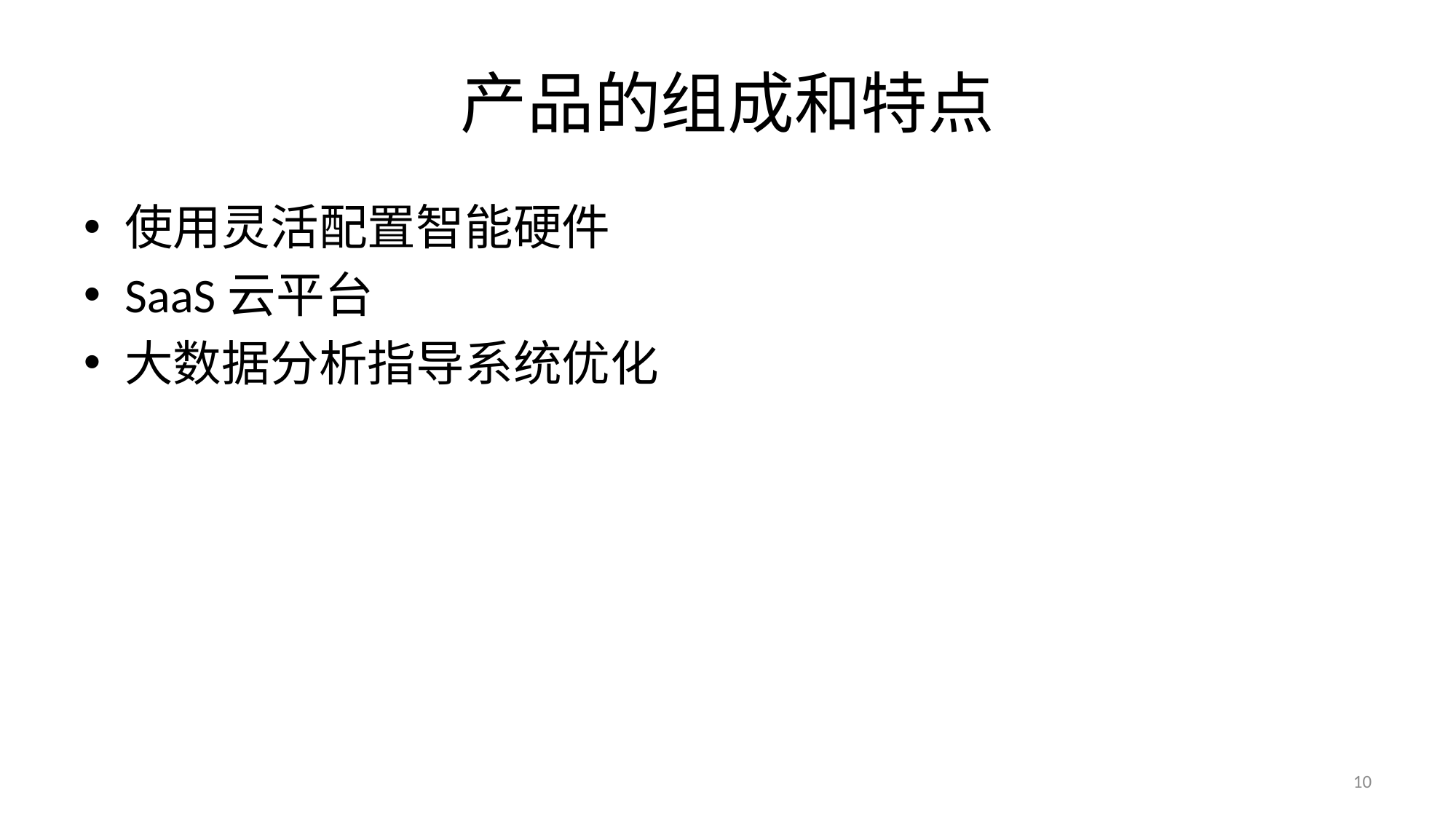

# 产品的组成和特点
使用灵活配置智能硬件
SaaS云平台
大数据分析指导系统优化

10